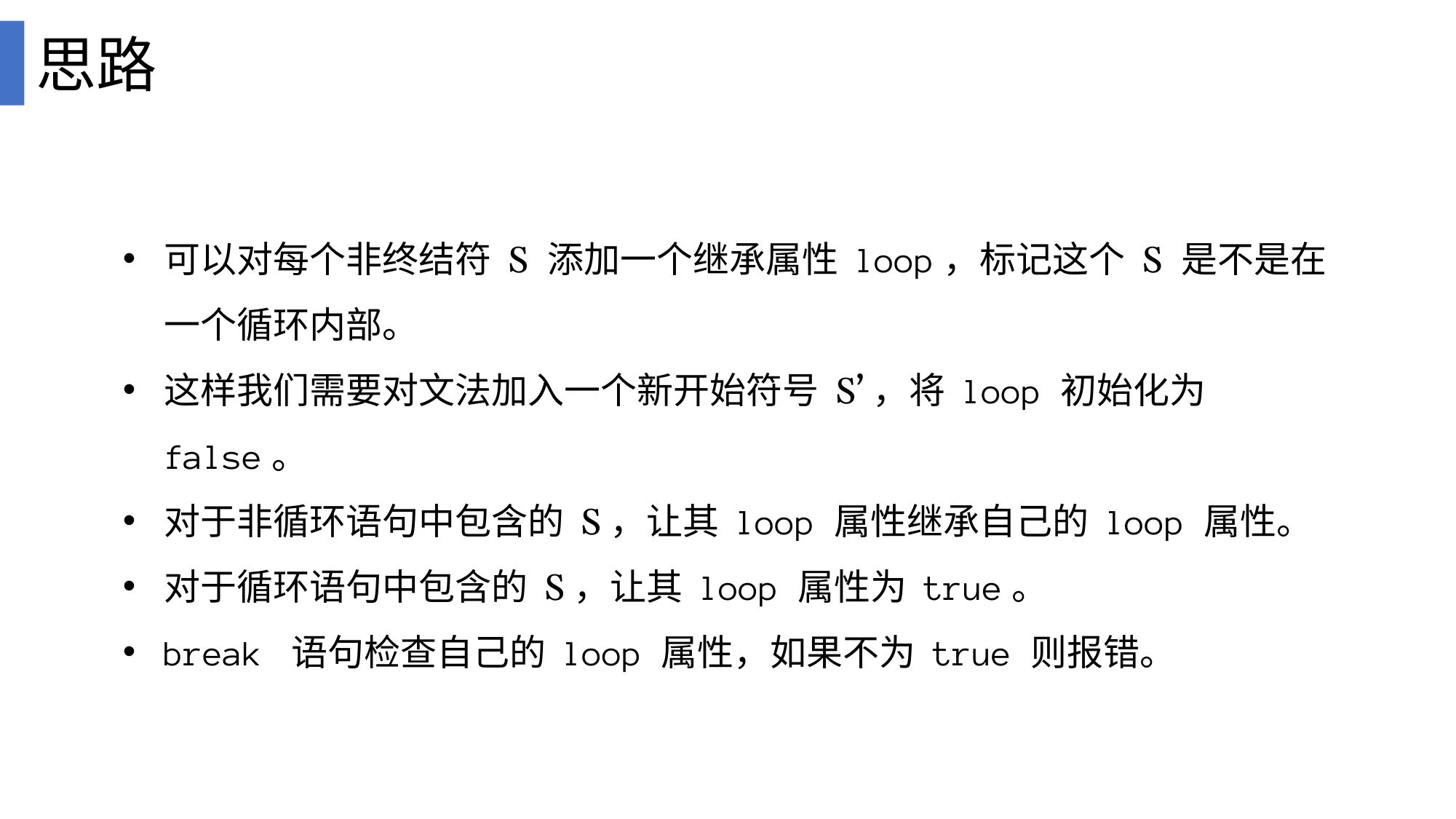

思路
可以对每个非终结符 S 添加一个继承属性 loop，标记这个 S 是不是在一个循环内部。
这样我们需要对文法加入一个新开始符号 S’，将 loop 初始化为 false。
对于非循环语句中包含的 S，让其 loop 属性继承自己的 loop 属性。
对于循环语句中包含的 S，让其 loop 属性为 true。
break 语句检查自己的 loop 属性，如果不为 true 则报错。